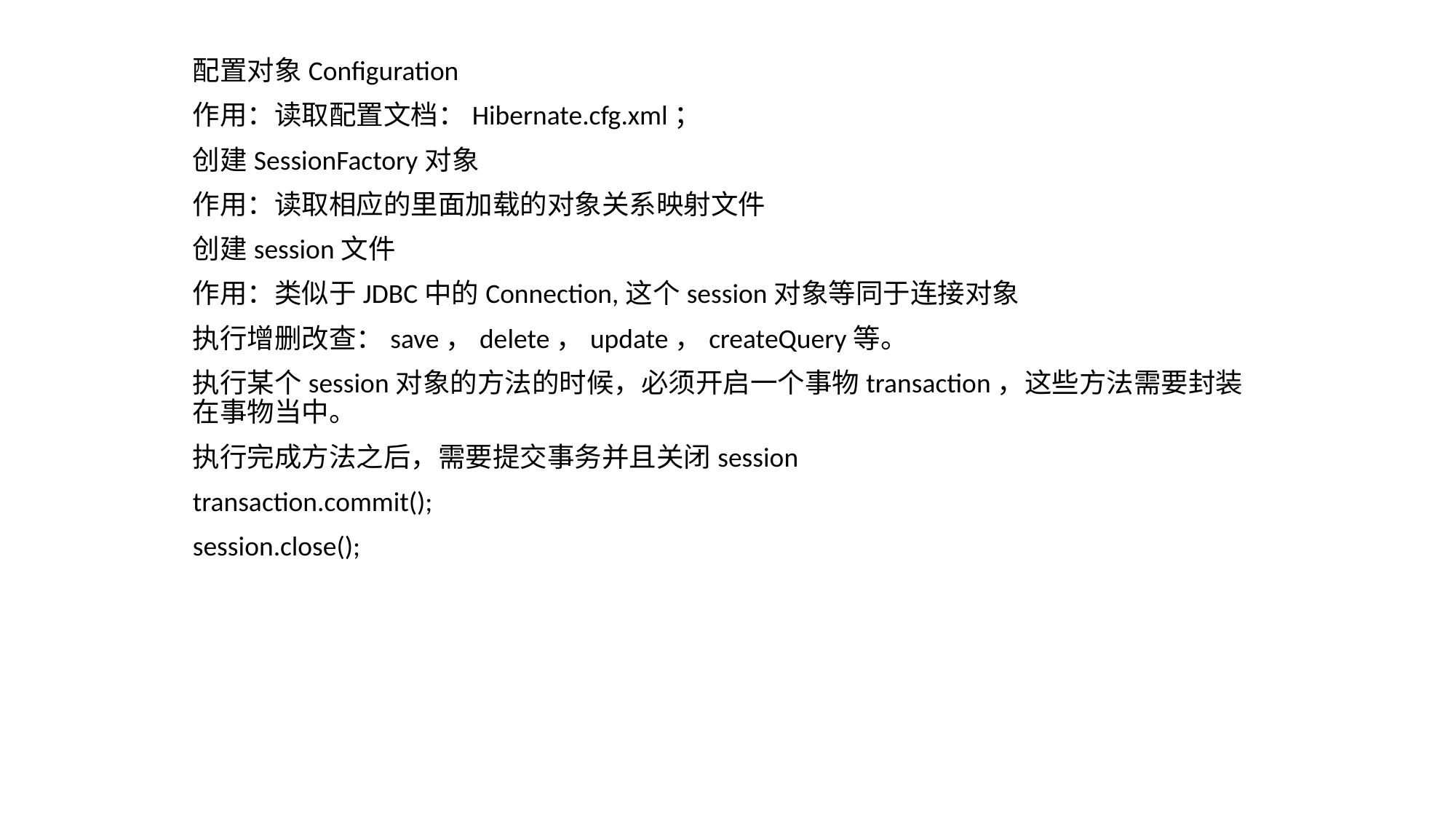

配置对象Configuration
作用：读取配置文档：Hibernate.cfg.xml；
创建SessionFactory对象
作用：读取相应的里面加载的对象关系映射文件
创建session文件
作用：类似于JDBC中的Connection,这个session对象等同于连接对象
执行增删改查：save，delete，update，createQuery等。
执行某个session对象的方法的时候，必须开启一个事物transaction，这些方法需要封装在事物当中。
执行完成方法之后，需要提交事务并且关闭session
transaction.commit();
session.close();